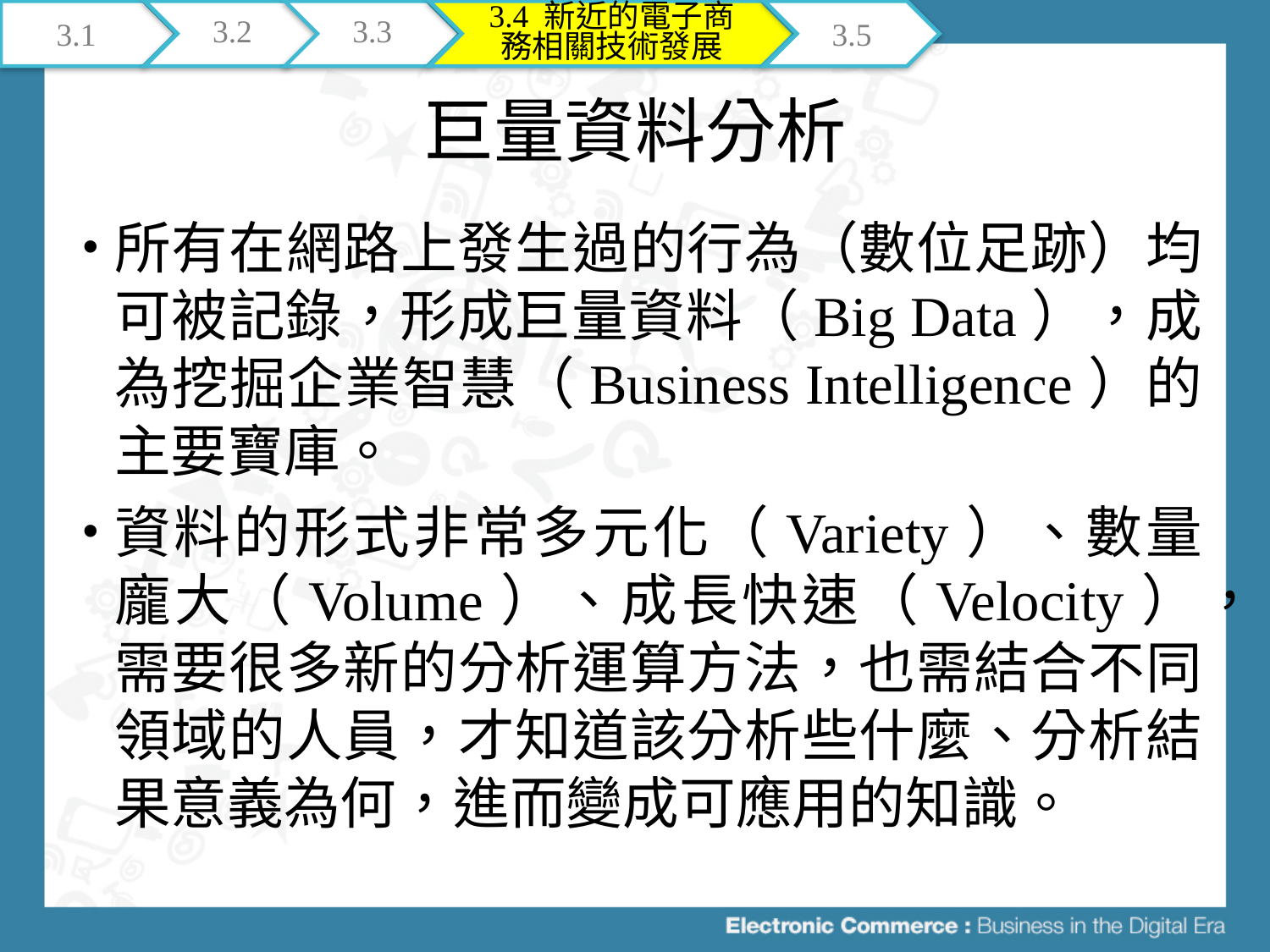

3.1
3.2
3.3
3.4 新近的電子商務相關技術發展
3.5
# 巨量資料分析
所有在網路上發生過的行為（數位足跡）均可被記錄，形成巨量資料（Big Data），成為挖掘企業智慧（Business Intelligence）的主要寶庫。
資料的形式非常多元化（Variety）、數量龐大（Volume）、成長快速（Velocity），需要很多新的分析運算方法，也需結合不同領域的人員，才知道該分析些什麼、分析結果意義為何，進而變成可應用的知識。